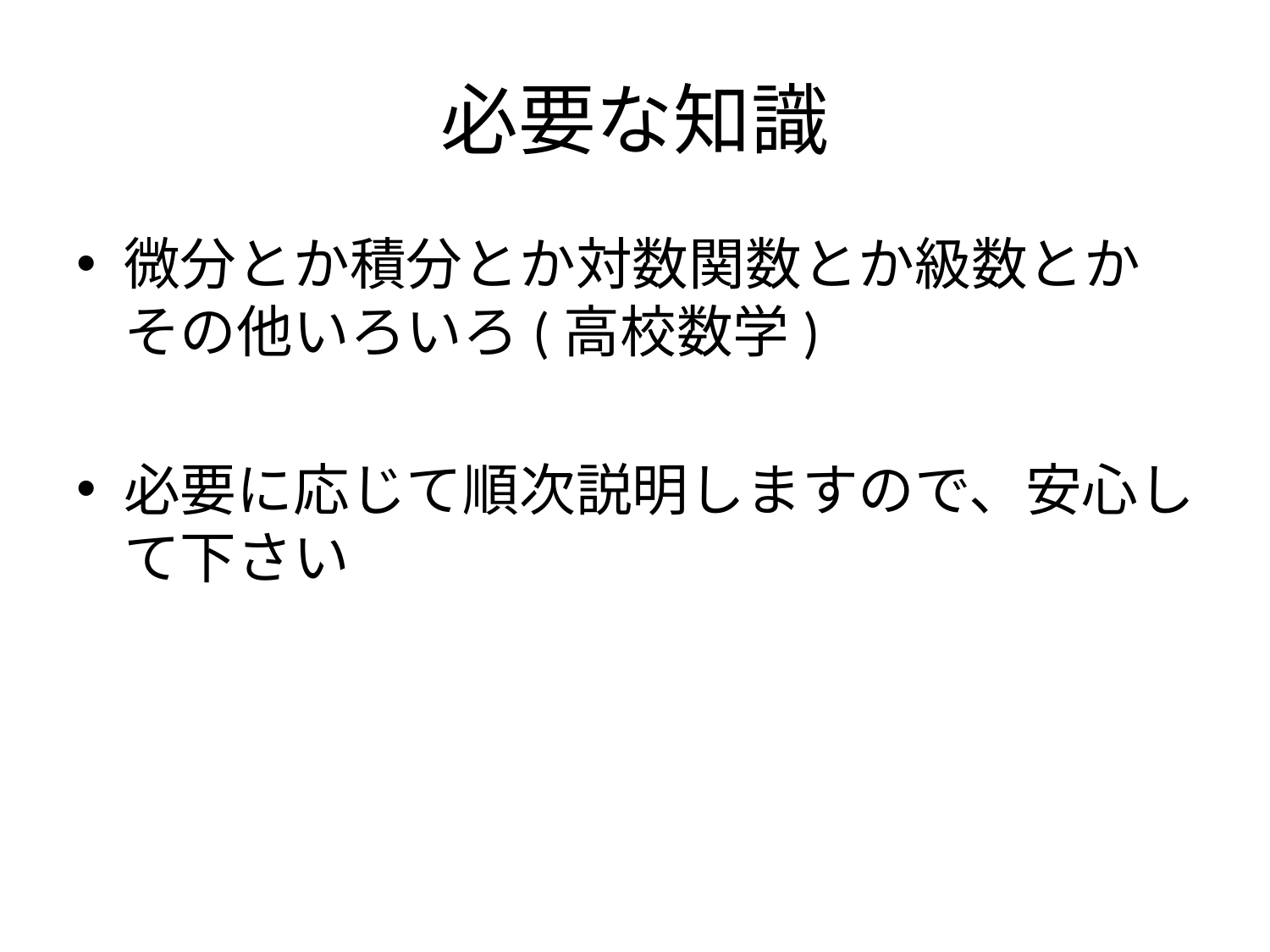

# 必要な知識
微分とか積分とか対数関数とか級数とかその他いろいろ(高校数学)

必要に応じて順次説明しますので、安心して下さい